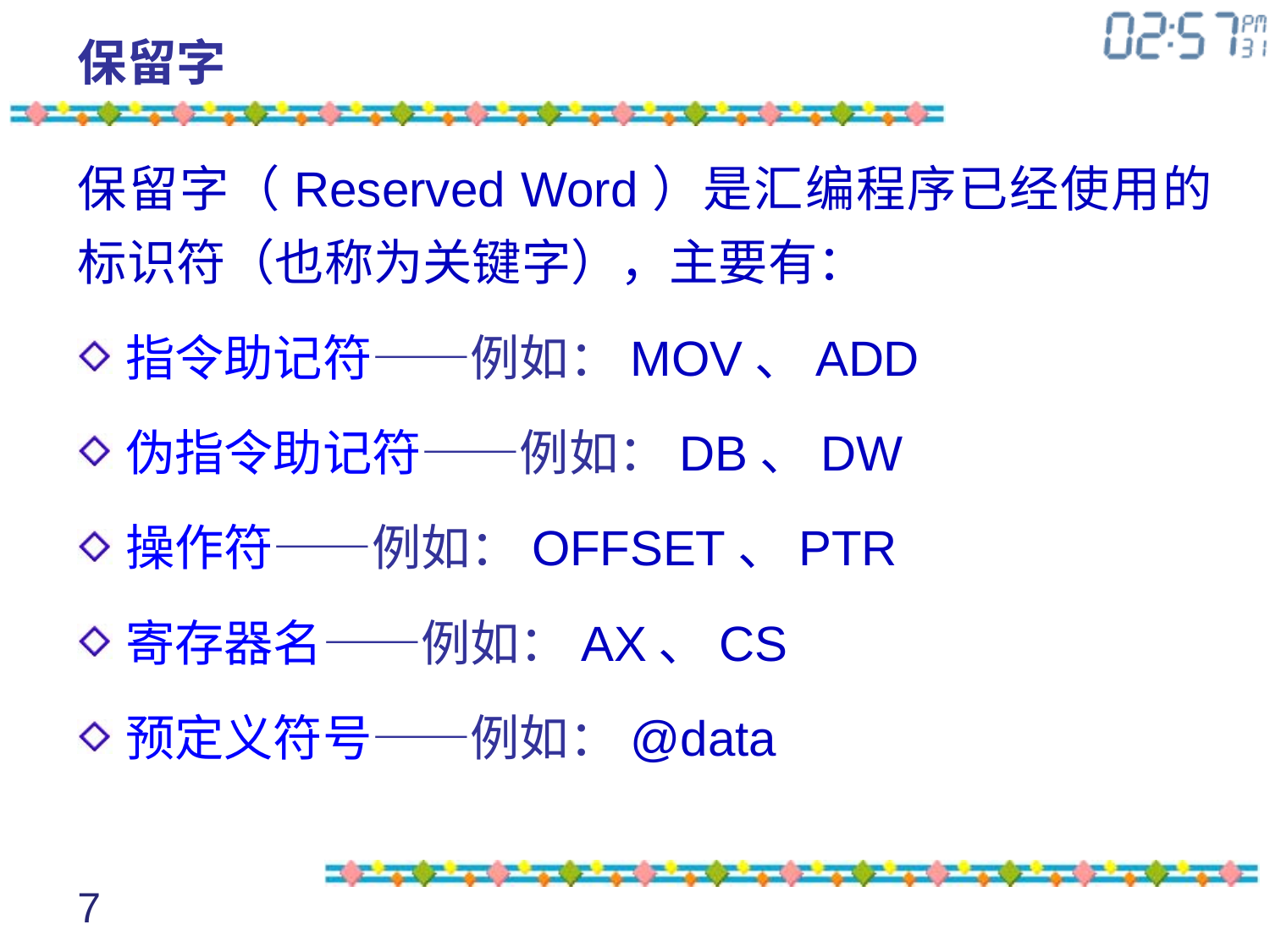

# 保留字
保留字（Reserved Word）是汇编程序已经使用的标识符（也称为关键字），主要有：
指令助记符——例如：MOV、ADD
伪指令助记符——例如：DB、DW
操作符——例如：OFFSET、PTR
寄存器名——例如：AX、CS
预定义符号——例如：@data